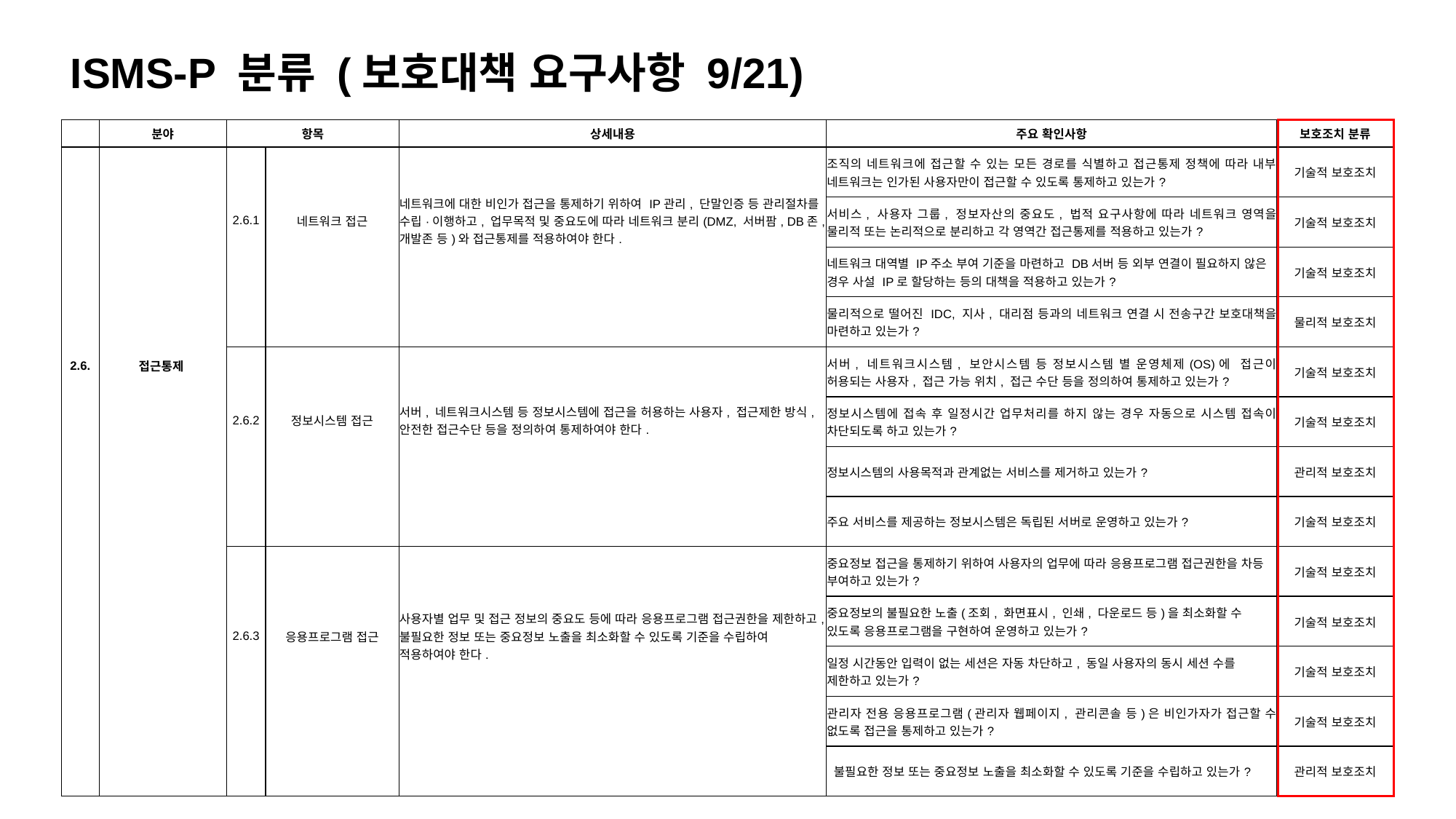

ISMS-P 분류 (보호대책 요구사항 9/21)
|  | 분야 | 항목 |  | 상세내용 | 주요 확인사항 | 보호조치 분류 |
| --- | --- | --- | --- | --- | --- | --- |
| 2.6. | 접근통제 | 2.6.1 | 네트워크 접근 | 네트워크에 대한 비인가 접근을 통제하기 위하여 IP관리, 단말인증 등 관리절차를 수립·이행하고, 업무목적 및 중요도에 따라 네트워크 분리(DMZ, 서버팜, DB존, 개발존 등)와 접근통제를 적용하여야 한다. | 조직의 네트워크에 접근할 수 있는 모든 경로를 식별하고 접근통제 정책에 따라 내부 네트워크는 인가된 사용자만이 접근할 수 있도록 통제하고 있는가? | 기술적 보호조치 |
|  |  |  |  |  | 서비스, 사용자 그룹, 정보자산의 중요도, 법적 요구사항에 따라 네트워크 영역을 물리적 또는 논리적으로 분리하고 각 영역간 접근통제를 적용하고 있는가? | 기술적 보호조치 |
|  |  |  |  |  | 네트워크 대역별 IP주소 부여 기준을 마련하고 DB서버 등 외부 연결이 필요하지 않은 경우 사설 IP로 할당하는 등의 대책을 적용하고 있는가? | 기술적 보호조치 |
|  |  |  |  |  | 물리적으로 떨어진 IDC, 지사, 대리점 등과의 네트워크 연결 시 전송구간 보호대책을 마련하고 있는가? | 물리적 보호조치 |
|  |  | 2.6.2 | 정보시스템 접근 | 서버, 네트워크시스템 등 정보시스템에 접근을 허용하는 사용자, 접근제한 방식, 안전한 접근수단 등을 정의하여 통제하여야 한다. | 서버, 네트워크시스템, 보안시스템 등 정보시스템 별 운영체제(OS)에 접근이 허용되는 사용자, 접근 가능 위치, 접근 수단 등을 정의하여 통제하고 있는가? | 기술적 보호조치 |
|  |  |  |  |  | 정보시스템에 접속 후 일정시간 업무처리를 하지 않는 경우 자동으로 시스템 접속이 차단되도록 하고 있는가? | 기술적 보호조치 |
|  |  |  |  |  | 정보시스템의 사용목적과 관계없는 서비스를 제거하고 있는가? | 관리적 보호조치 |
|  |  |  |  |  | 주요 서비스를 제공하는 정보시스템은 독립된 서버로 운영하고 있는가? | 기술적 보호조치 |
|  |  | 2.6.3 | 응용프로그램 접근 | 사용자별 업무 및 접근 정보의 중요도 등에 따라 응용프로그램 접근권한을 제한하고, 불필요한 정보 또는 중요정보 노출을 최소화할 수 있도록 기준을 수립하여 적용하여야 한다. | 중요정보 접근을 통제하기 위하여 사용자의 업무에 따라 응용프로그램 접근권한을 차등 부여하고 있는가? | 기술적 보호조치 |
|  |  |  |  |  | 중요정보의 불필요한 노출(조회, 화면표시, 인쇄, 다운로드 등)을 최소화할 수 있도록 응용프로그램을 구현하여 운영하고 있는가? | 기술적 보호조치 |
|  |  |  |  |  | 일정 시간동안 입력이 없는 세션은 자동 차단하고, 동일 사용자의 동시 세션 수를 제한하고 있는가? | 기술적 보호조치 |
|  |  |  |  |  | 관리자 전용 응용프로그램(관리자 웹페이지, 관리콘솔 등)은 비인가자가 접근할 수 없도록 접근을 통제하고 있는가? | 기술적 보호조치 |
|  |  |  |  |  | 불필요한 정보 또는 중요정보 노출을 최소화할 수 있도록 기준을 수립하고 있는가? | 관리적 보호조치 |